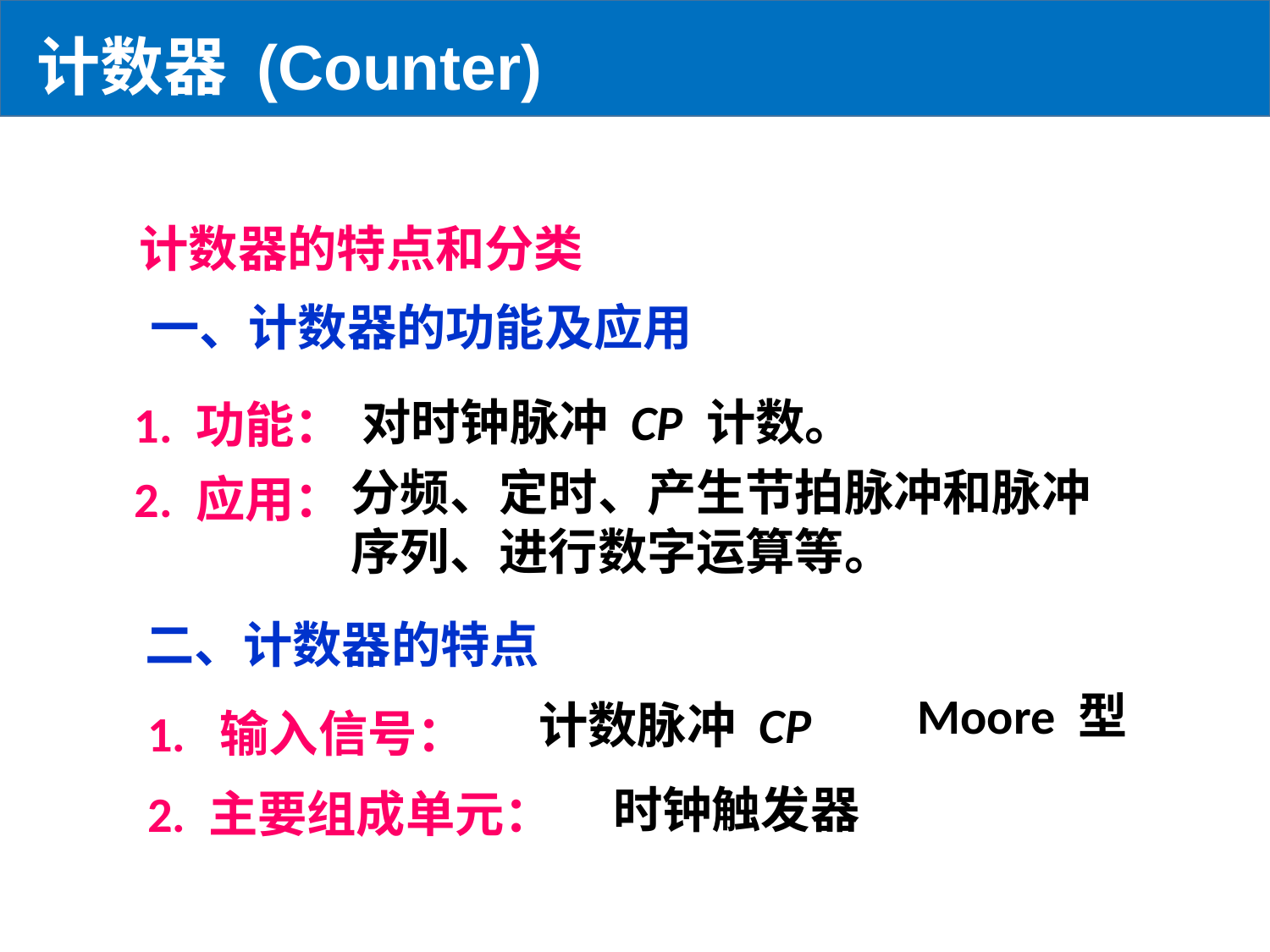

计数器 (Counter)
计数器的特点和分类
一、计数器的功能及应用
对时钟脉冲 CP 计数。
1. 功能：
分频、定时、产生节拍脉冲和脉冲
序列、进行数字运算等。
2. 应用：
二、计数器的特点
Moore 型
计数脉冲 CP
1.  输入信号：
时钟触发器
2. 主要组成单元：